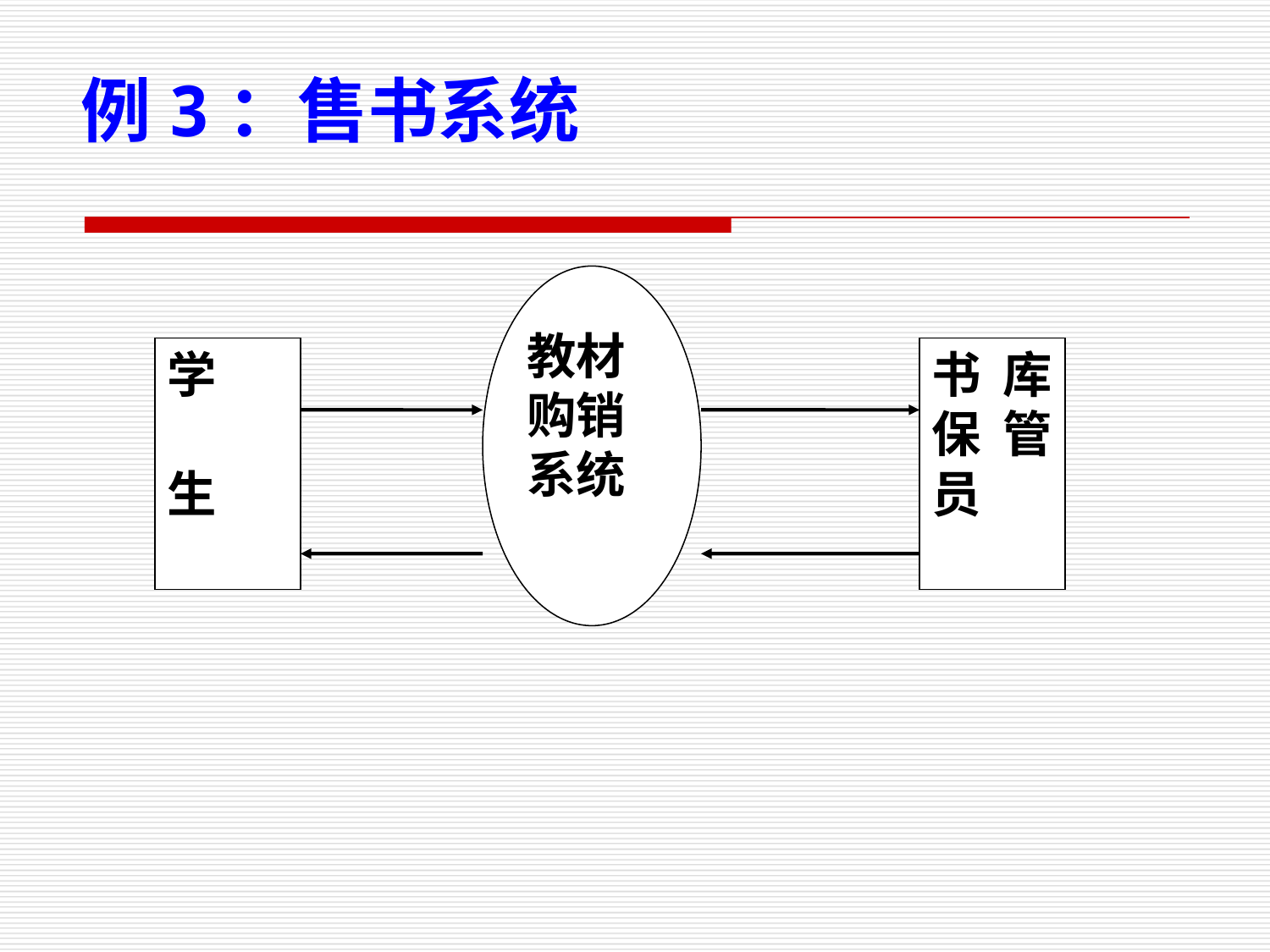

例3：售书系统
教材
购销
系统
学

生
书库保管员